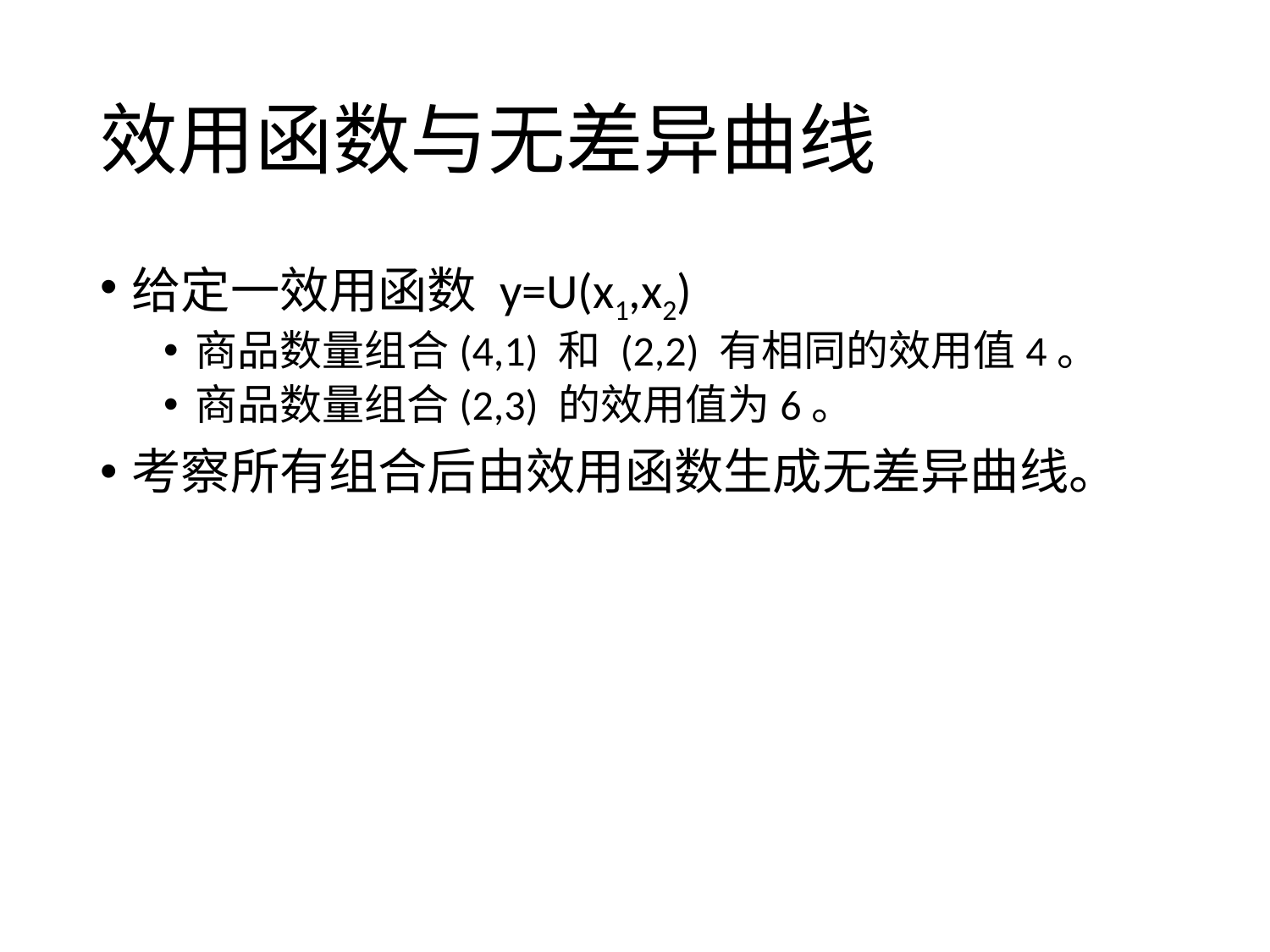

# 效用函数与无差异曲线
给定一效用函数 y=U(x1,x2)
商品数量组合(4,1) 和 (2,2) 有相同的效用值4。
商品数量组合(2,3) 的效用值为6。
考察所有组合后由效用函数生成无差异曲线。